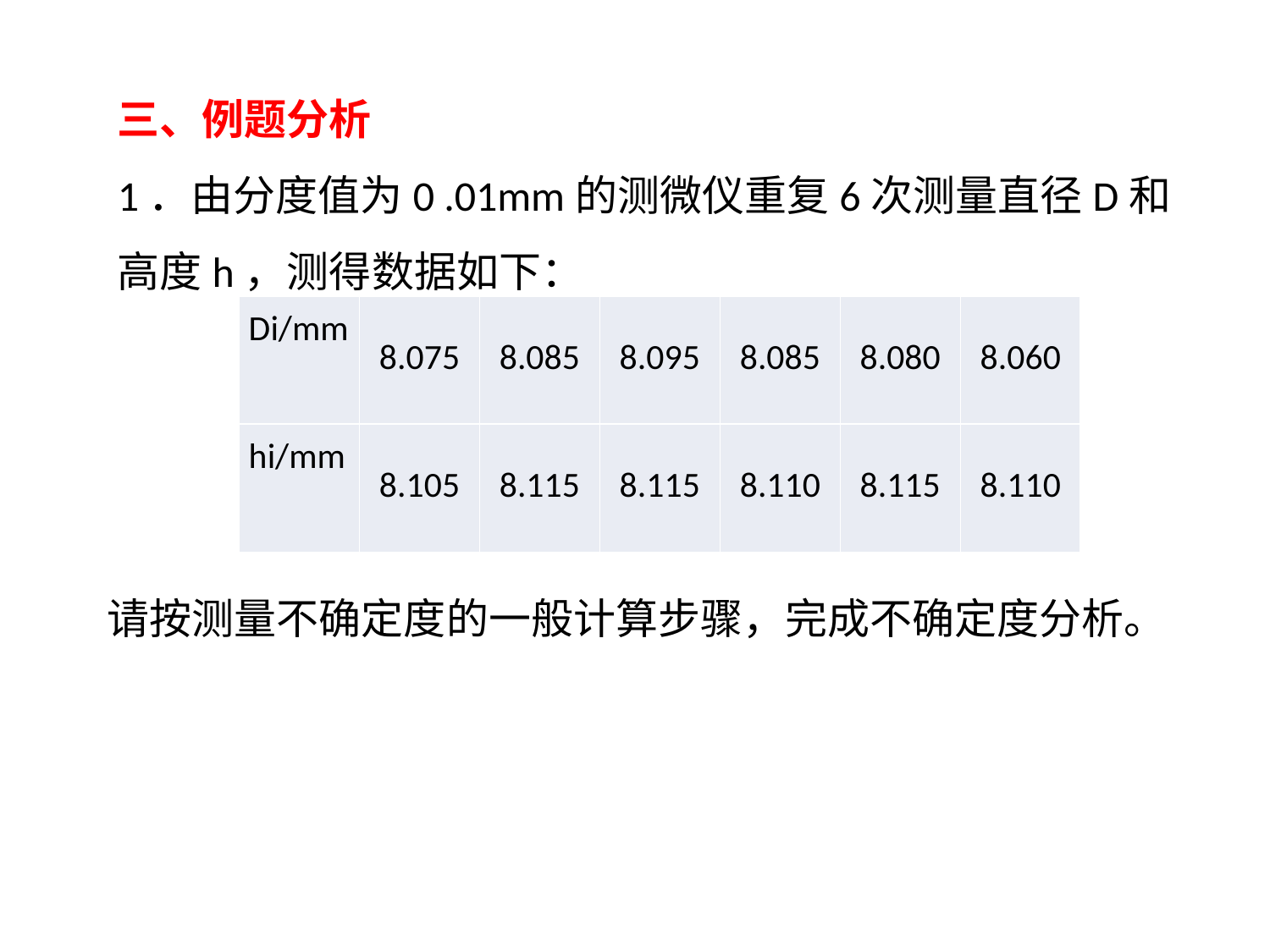

三、例题分析
1．由分度值为0 .01mm的测微仪重复6次测量直径D和高度h，测得数据如下：

| Di/mm | 8.075 | 8.085 | 8.095 | 8.085 | 8.080 | 8.060 |
| --- | --- | --- | --- | --- | --- | --- |
| hi/mm | 8.105 | 8.115 | 8.115 | 8.110 | 8.115 | 8.110 |
请按测量不确定度的一般计算步骤，完成不确定度分析。